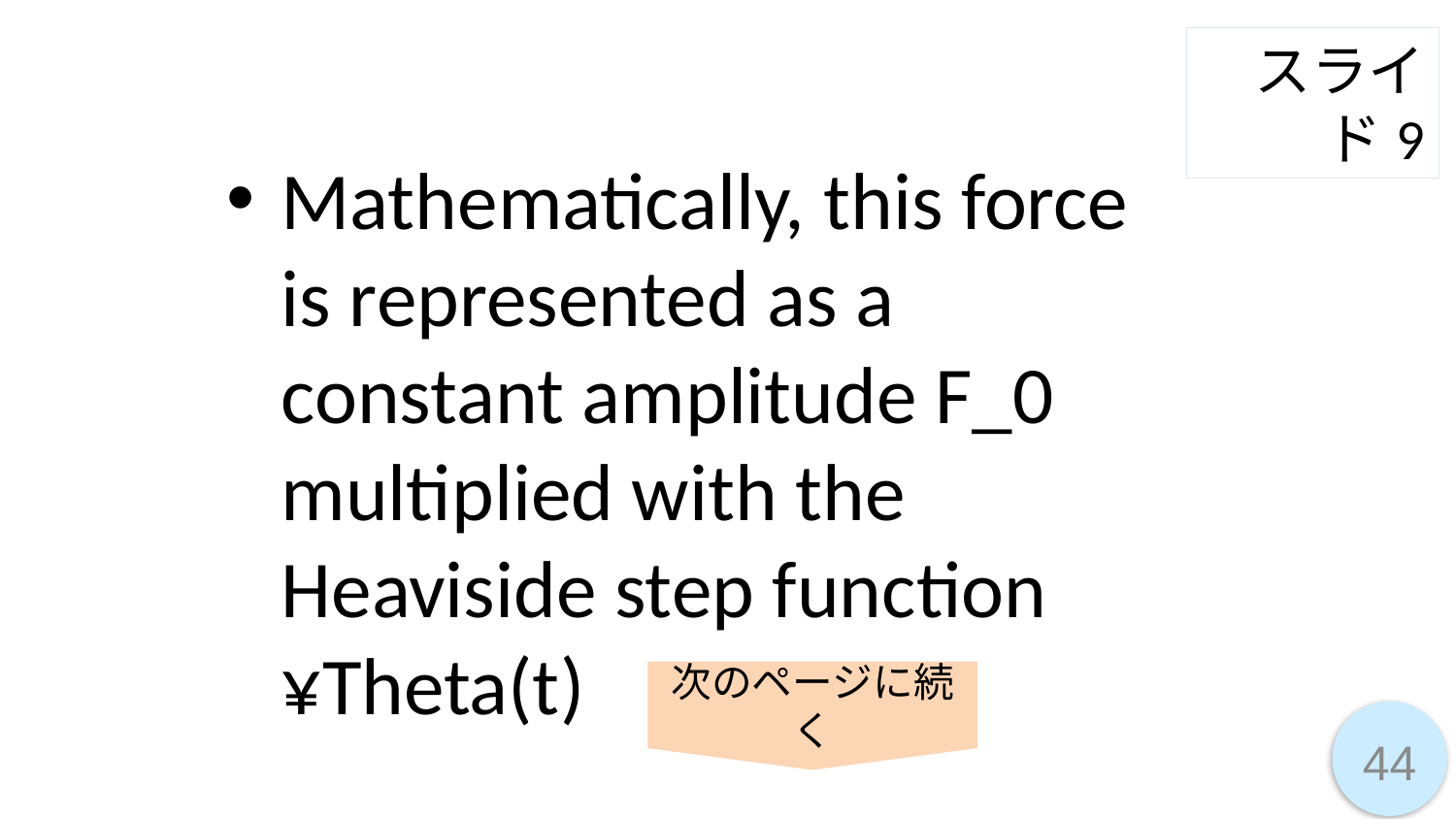

スライド9
Mathematically, this force is represented as a constant amplitude F_0 multiplied with the Heaviside step function ¥Theta(t)
次のページに続く
44